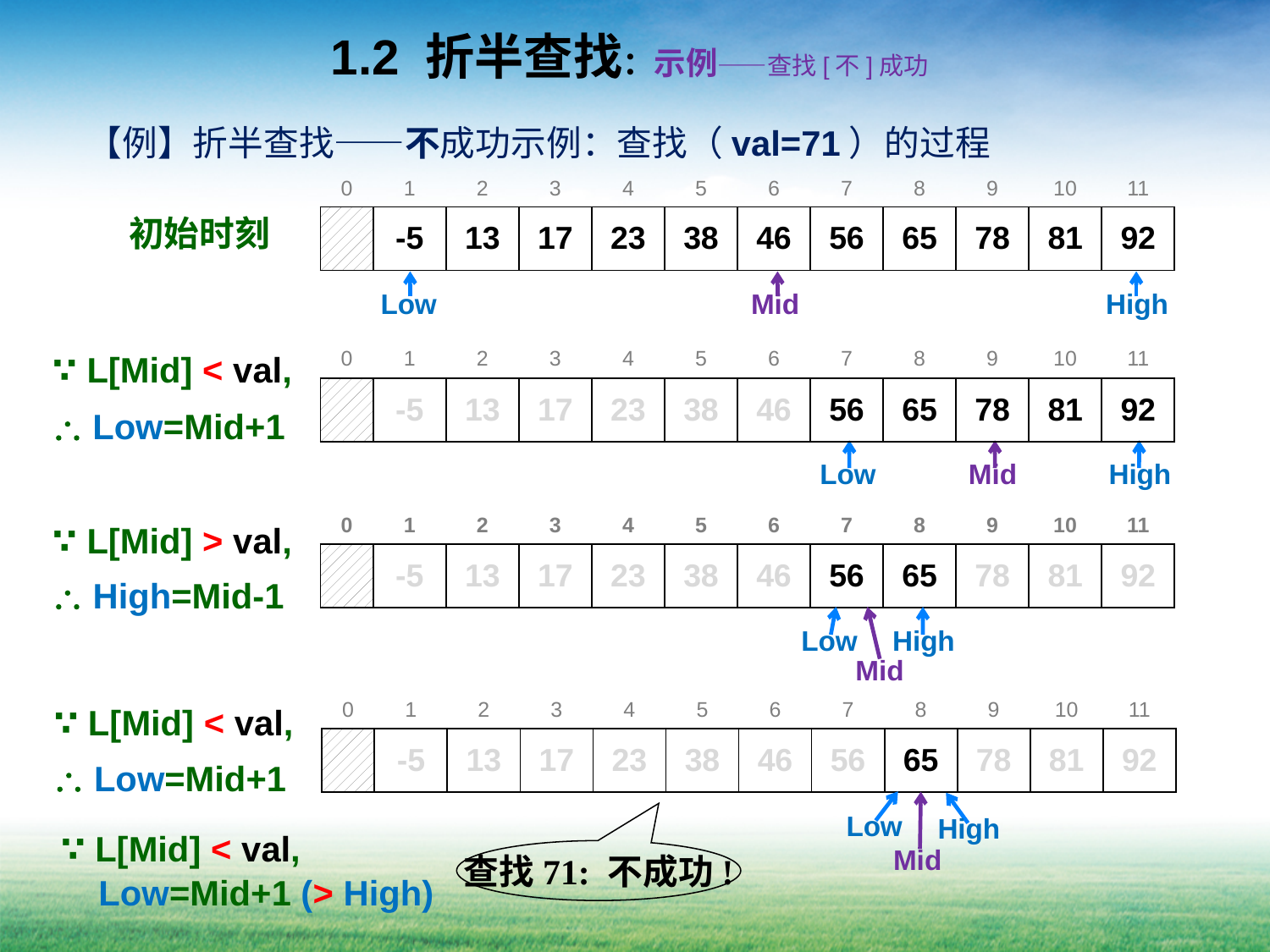

# 1.2 折半查找：示例——查找[不]成功
【例】折半查找——不成功示例：查找（val=71）的过程

| 0 | 1 | 2 | 3 | 4 | 5 | 6 | 7 | 8 | 9 | 10 | 11 |
| --- | --- | --- | --- | --- | --- | --- | --- | --- | --- | --- | --- |
|  | -5 | 13 | 17 | 23 | 38 | 46 | 56 | 65 | 78 | 81 | 92 |
初始时刻

Low

Mid

High
∵ L[Mid] < val,
| 0 | 1 | 2 | 3 | 4 | 5 | 6 | 7 | 8 | 9 | 10 | 11 |
| --- | --- | --- | --- | --- | --- | --- | --- | --- | --- | --- | --- |
|  | -5 | 13 | 17 | 23 | 38 | 46 | 56 | 65 | 78 | 81 | 92 |
∴ Low=Mid+1

Mid

High

Low
∵ L[Mid] > val,
| 0 | 1 | 2 | 3 | 4 | 5 | 6 | 7 | 8 | 9 | 10 | 11 |
| --- | --- | --- | --- | --- | --- | --- | --- | --- | --- | --- | --- |
|  | -5 | 13 | 17 | 23 | 38 | 46 | 56 | 65 | 78 | 81 | 92 |
∴ High=Mid-1

Low

Mid

High
∵ L[Mid] < val,
| 0 | 1 | 2 | 3 | 4 | 5 | 6 | 7 | 8 | 9 | 10 | 11 |
| --- | --- | --- | --- | --- | --- | --- | --- | --- | --- | --- | --- |
|  | -5 | 13 | 17 | 23 | 38 | 46 | 56 | 65 | 78 | 81 | 92 |
∴ Low=Mid+1

Low

Mid

High
∵ L[Mid] < val,
查找71: 不成功!
   Low=Mid+1 (> High)